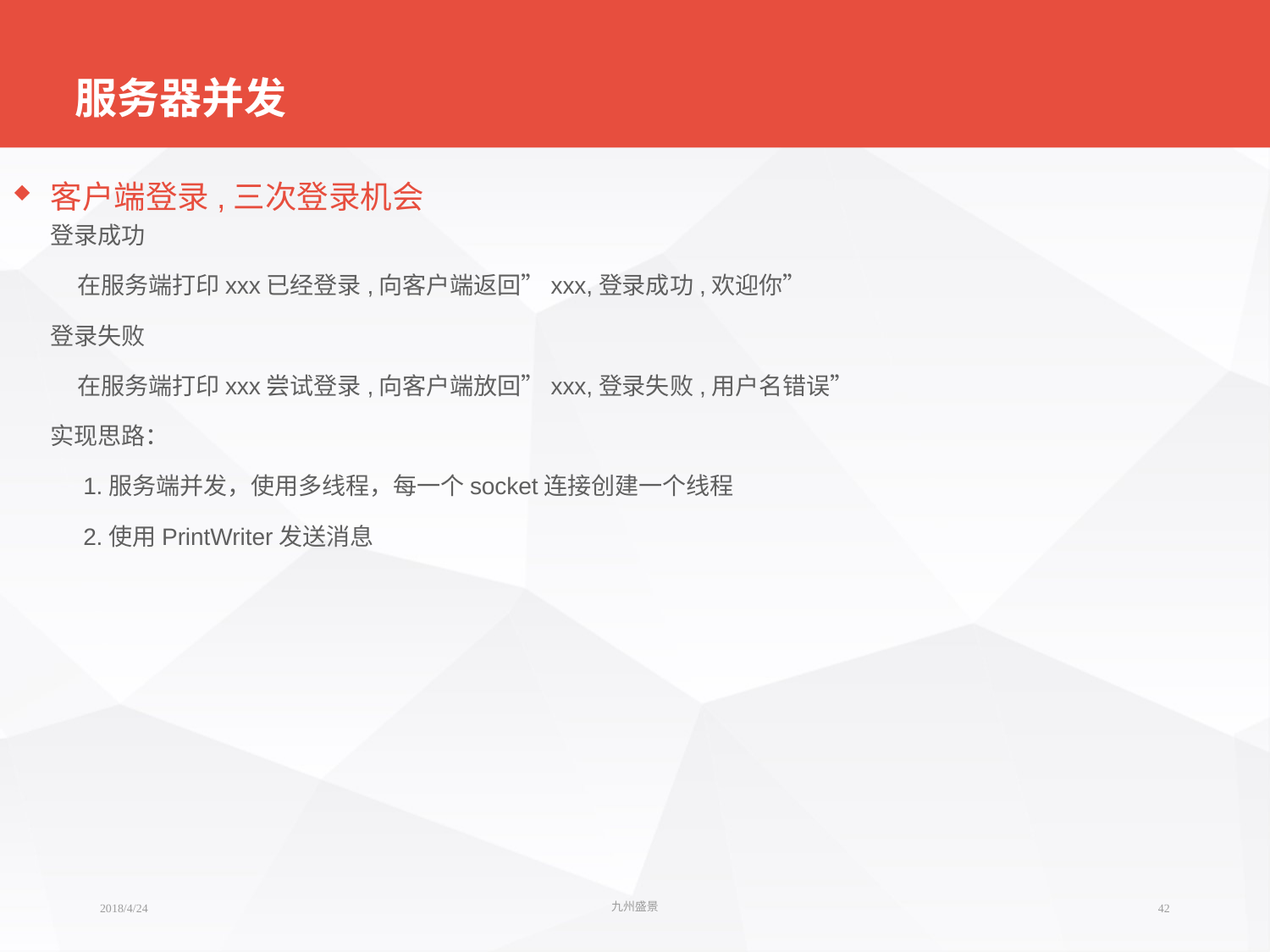

# 服务器并发
客户端登录,三次登录机会
登录成功
    在服务端打印xxx已经登录,向客户端返回”xxx,登录成功,欢迎你”
登录失败
    在服务端打印xxx尝试登录,向客户端放回”xxx,登录失败,用户名错误”
实现思路：
     1.服务端并发，使用多线程，每一个socket连接创建一个线程
     2.使用PrintWriter发送消息
2018/4/24
九州盛景
42